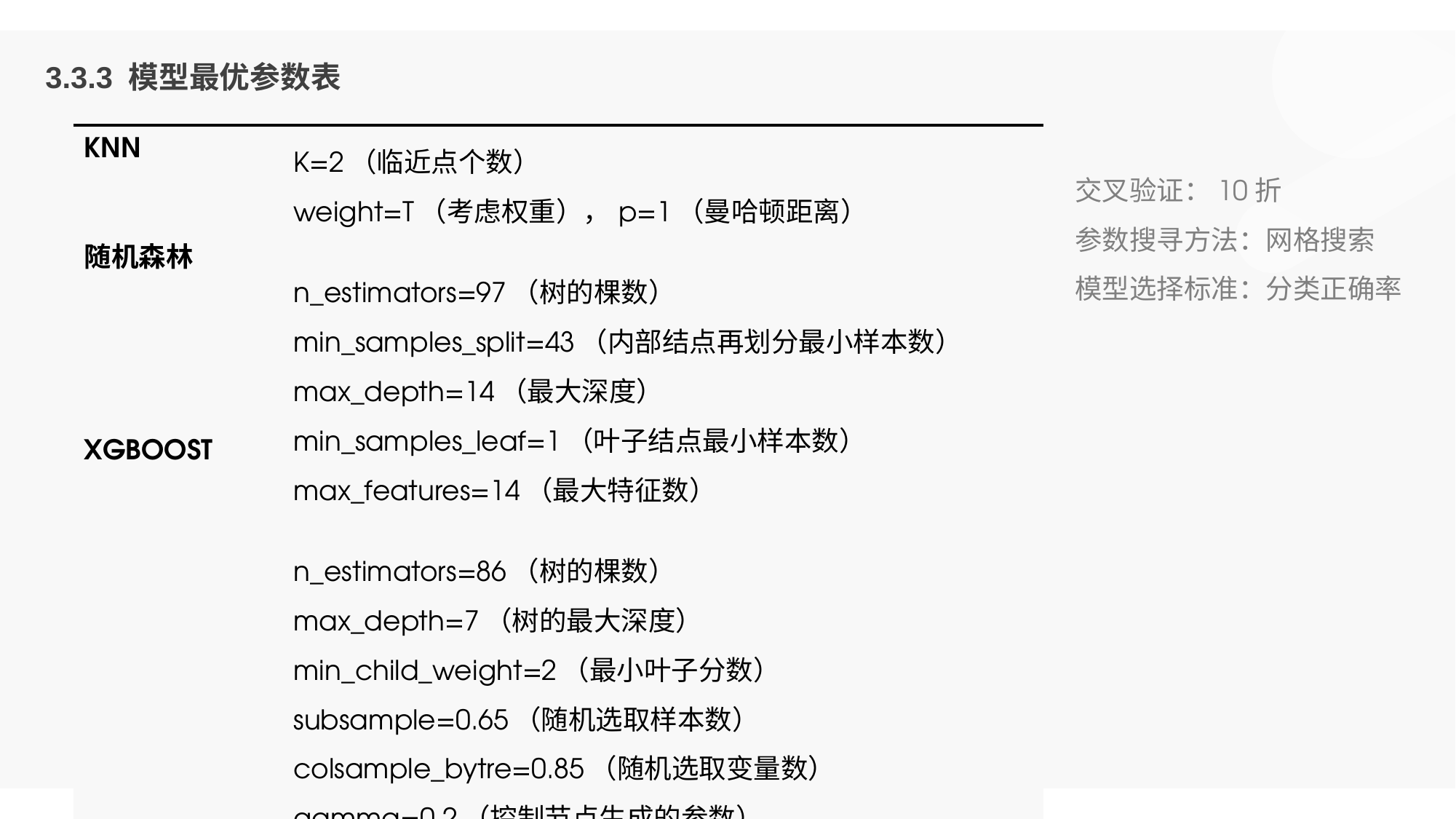

3.3.3 模型最优参数表
| KNN 随机森林 XGBOOST | K=2（临近点个数） weight=T（考虑权重），p=1（曼哈顿距离） n\_estimators=97（树的棵数） min\_samples\_split=43（内部结点再划分最小样本数） max\_depth=14（最大深度） min\_samples\_leaf=1（叶子结点最小样本数） max\_features=14（最大特征数） n\_estimators=86（树的棵数） max\_depth=7（树的最大深度） min\_child\_weight=2（最小叶子分数） subsample=0.65（随机选取样本数） colsample\_bytre=0.85（随机选取变量数） gamma=0.2（控制节点生成的参数） reg\_alpha=0，reg\_lambda=0.5（两个正则化项参数） |
| --- | --- |
交叉验证：10折
参数搜寻方法：网格搜索
模型选择标准：分类正确率